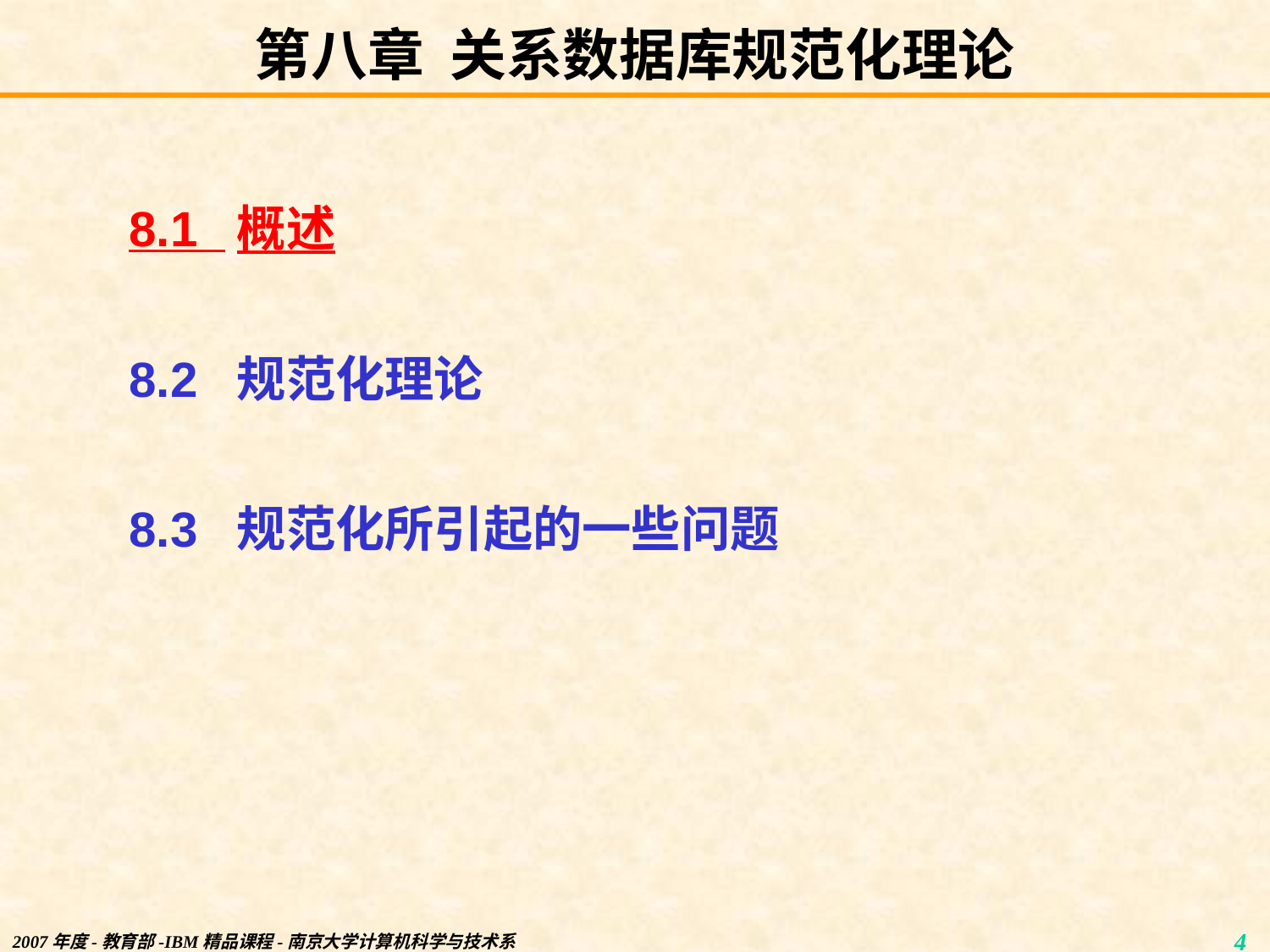

# 第八章  关系数据库规范化理论

8.1  概述

8.2  规范化理论

8.3  规范化所引起的一些问题
4
2007年度-教育部-IBM精品课程-南京大学计算机科学与技术系